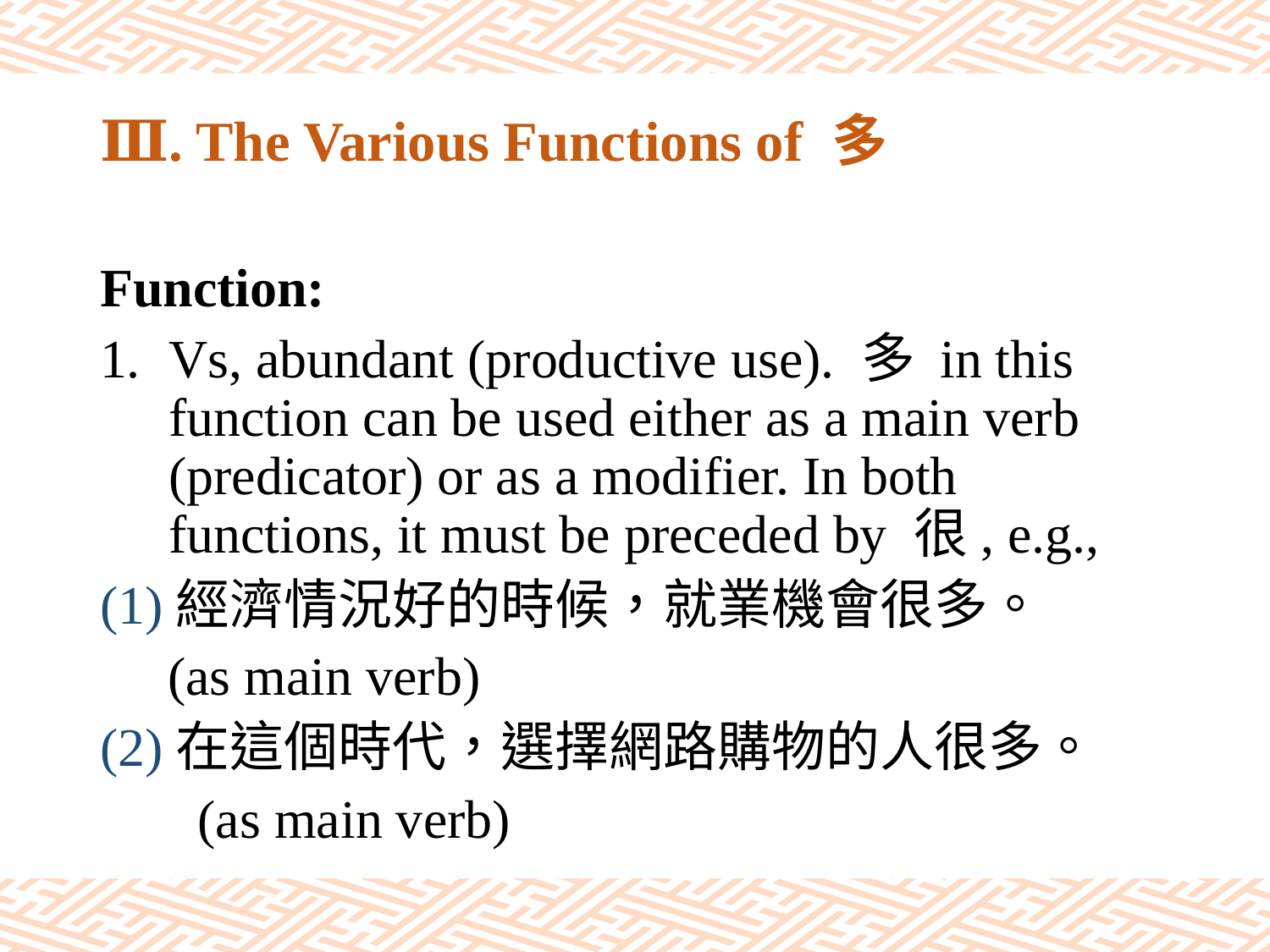

# Ⅲ. The Various Functions of 多
Function:
Vs, abundant (productive use). 多 in this function can be used either as a main verb (predicator) or as a modifier. In both functions, it must be preceded by 很, e.g.,
(1)經濟情況好的時候，就業機會很多。
     (as main verb)
(2)在這個時代，選擇網路購物的人很多。
   (as main verb)